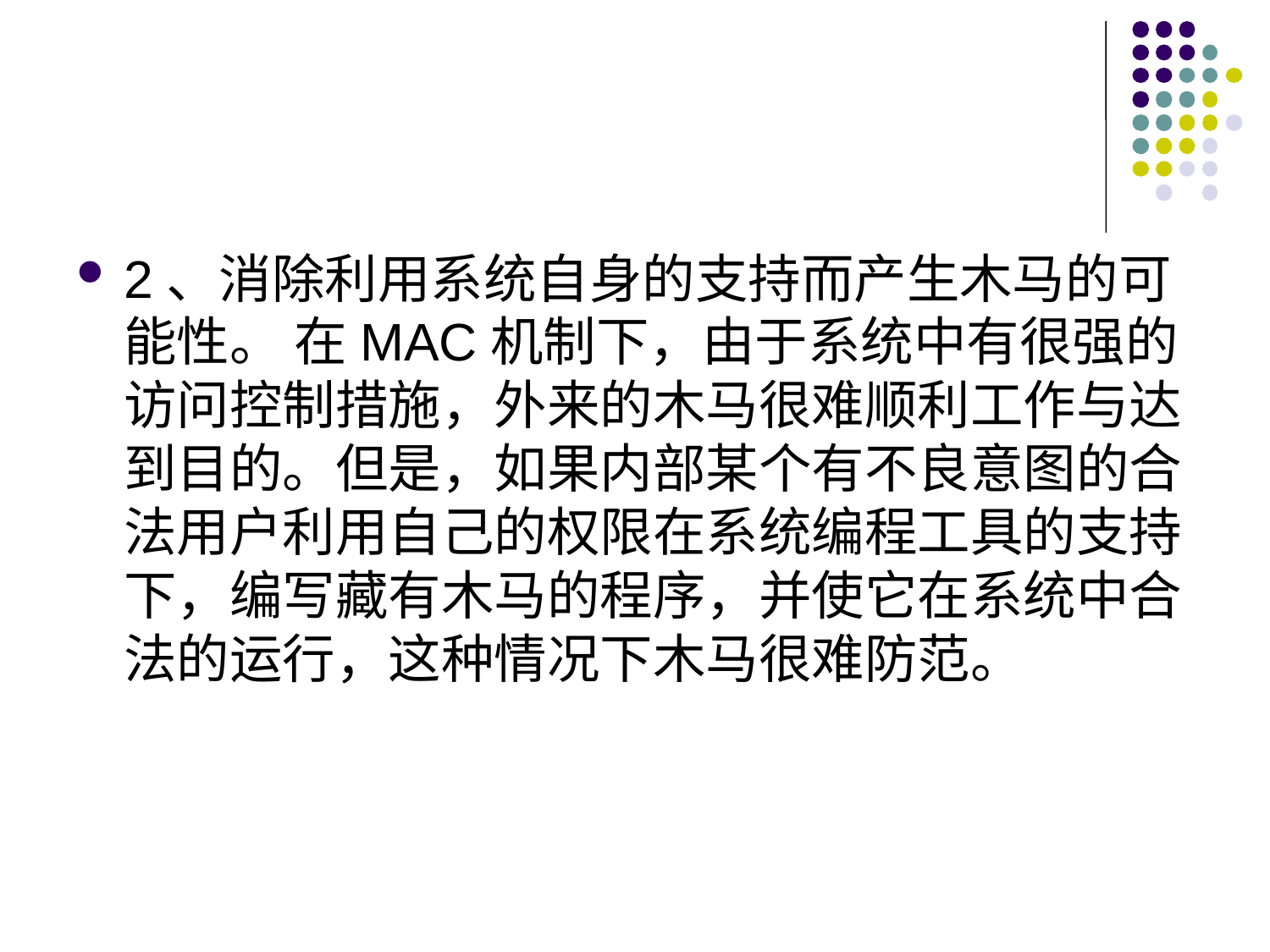

2、消除利用系统自身的支持而产生木马的可能性。 在MAC机制下，由于系统中有很强的访问控制措施，外来的木马很难顺利工作与达到目的。但是，如果内部某个有不良意图的合法用户利用自己的权限在系统编程工具的支持下，编写藏有木马的程序，并使它在系统中合法的运行，这种情况下木马很难防范。